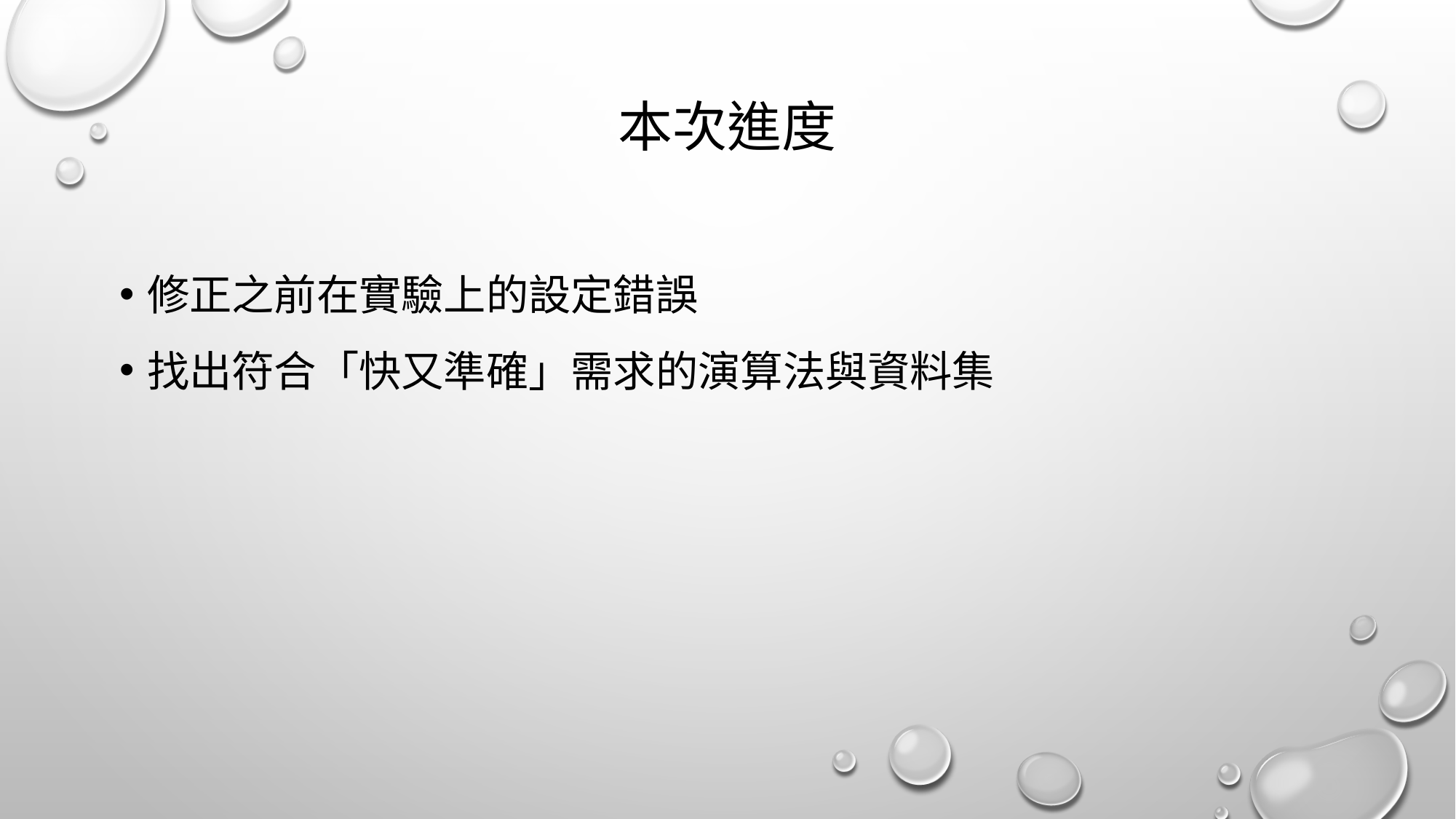

# 本次進度
修正之前在實驗上的設定錯誤
找出符合「快又準確」需求的演算法與資料集